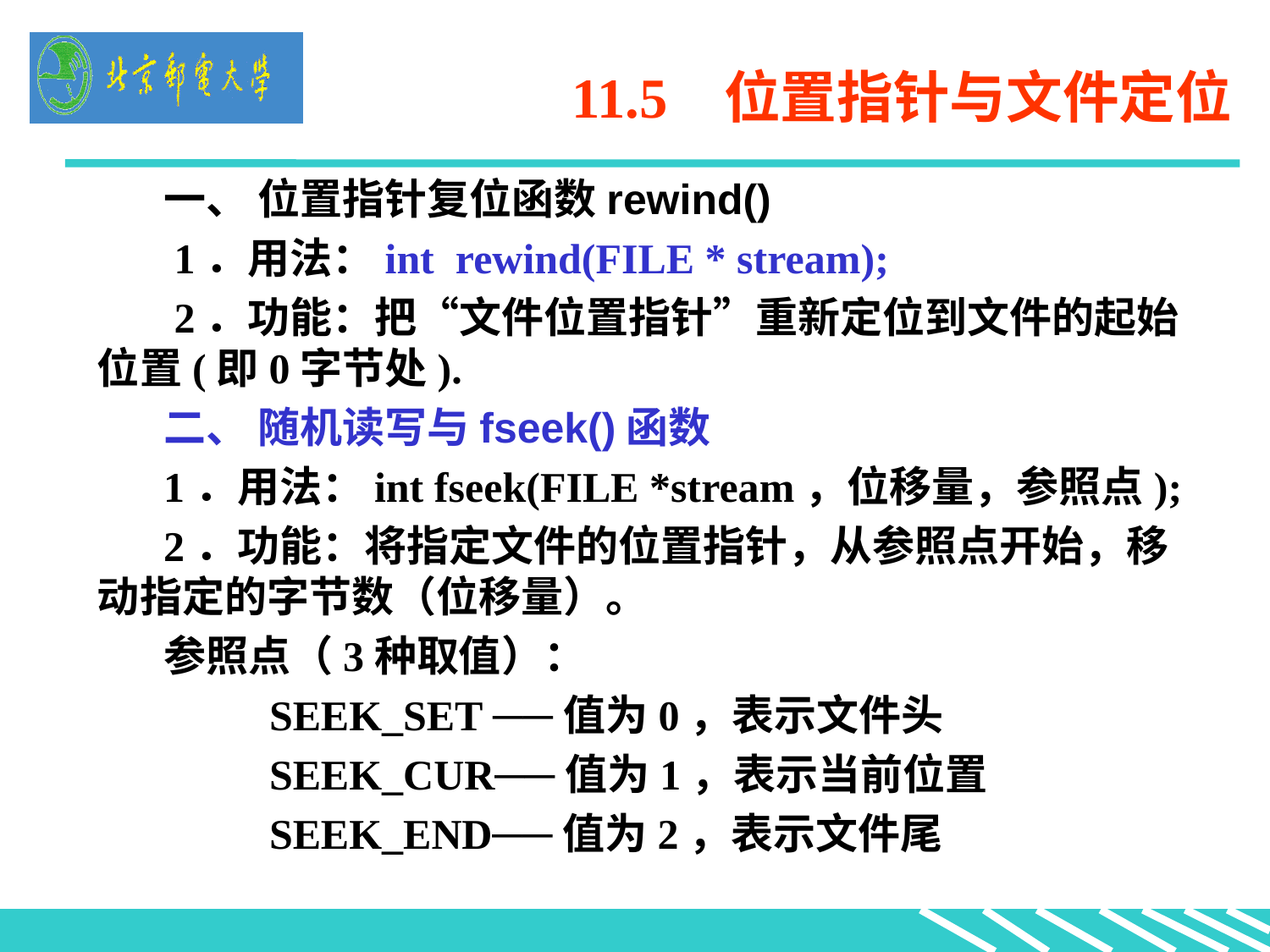

# 11.5   位置指针与文件定位
一、 位置指针复位函数rewind()
 1．用法：int  rewind(FILE * stream);
 2．功能：把“文件位置指针”重新定位到文件的起始位置(即0字节处).
二、 随机读写与fseek()函数
1．用法：int fseek(FILE *stream，位移量，参照点);
2．功能：将指定文件的位置指针，从参照点开始，移动指定的字节数（位移量）。
参照点（3种取值）：
          SEEK_SET ──值为0，表示文件头
          SEEK_CUR──值为1，表示当前位置
          SEEK_END──值为2，表示文件尾
39